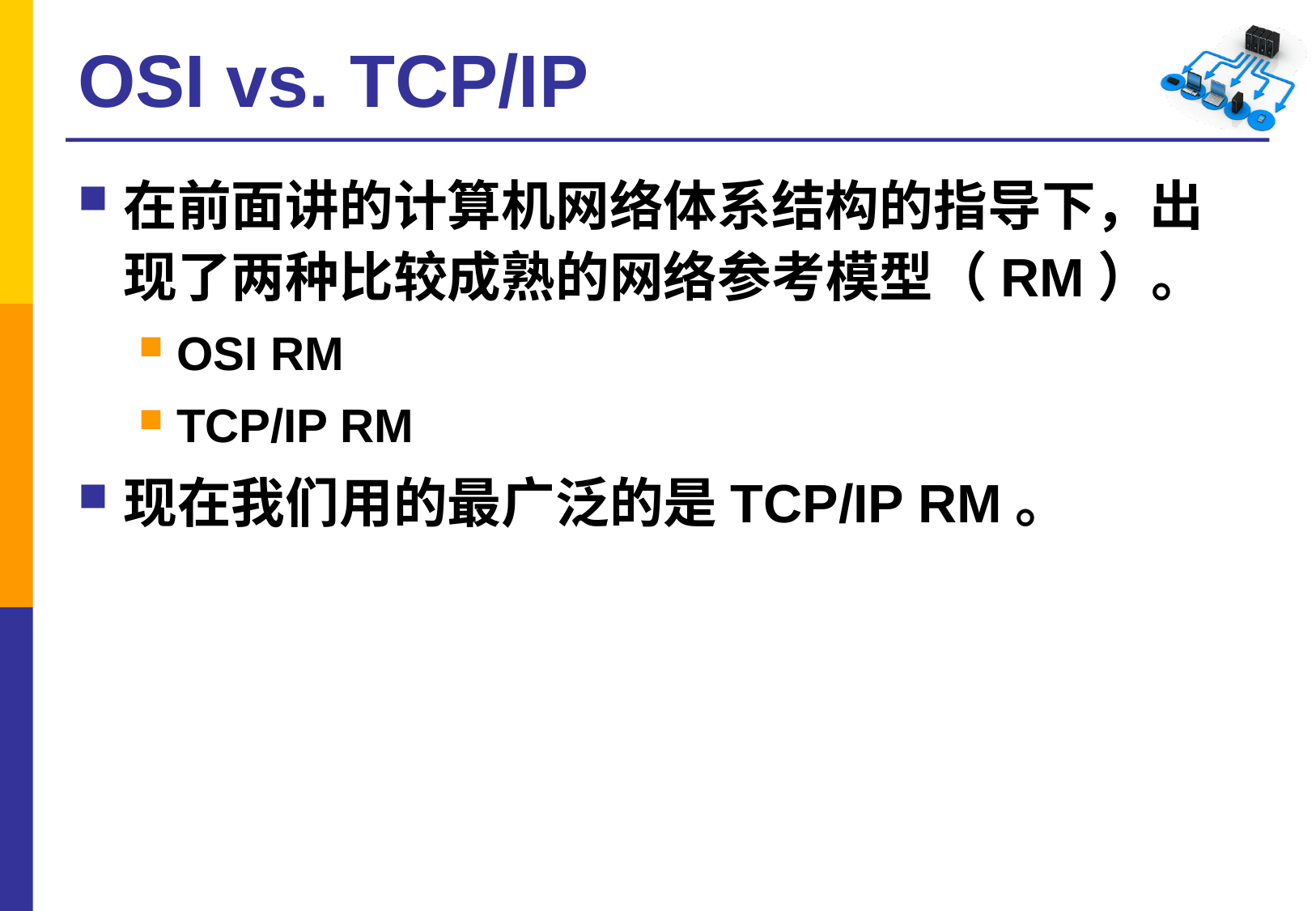

# OSI vs. TCP/IP
在前面讲的计算机网络体系结构的指导下，出现了两种比较成熟的网络参考模型（RM）。
OSI RM
TCP/IP RM
现在我们用的最广泛的是TCP/IP RM。